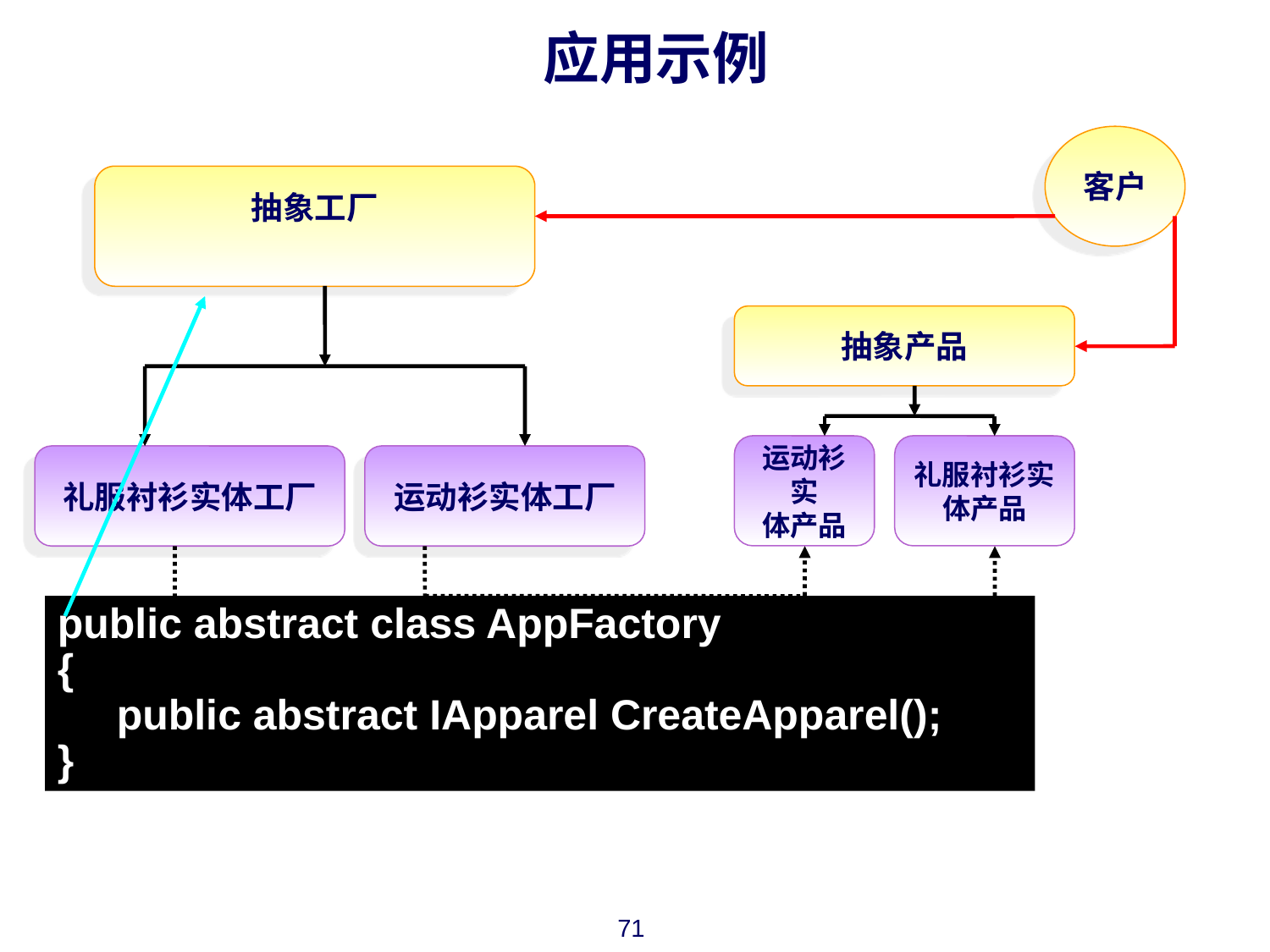

# 应用示例
客户
抽象工厂

抽象产品

运动衫
实
体产品
礼服衬衫实
体产品
礼服衬衫实体工厂
运动衫实体工厂

public abstract class AppFactory
{
     public abstract IApparel CreateApparel();
}
71